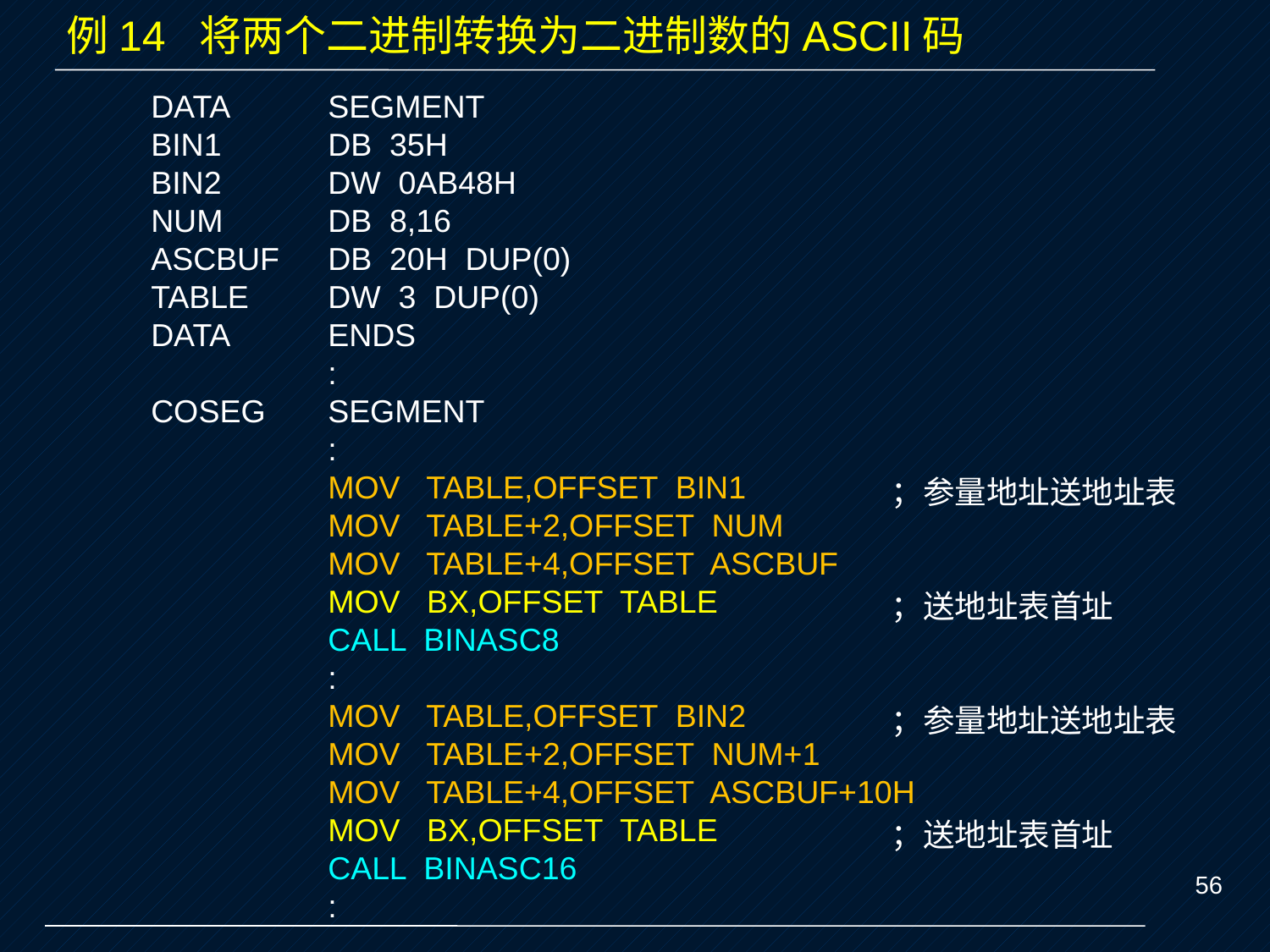

例14  将两个二进制转换为二进制数的ASCII码

DATA
BIN1
BIN2
NUM
ASCBUF
TABLE
DATA

COSEG
SEGMENT
DB  35H
DW  0AB48H
DB  8,16
DB  20H  DUP(0)
DW  3  DUP(0)
ENDS
:
SEGMENT
:
MOV   TABLE,OFFSET  BIN1
MOV   TABLE+2,OFFSET  NUM
MOV   TABLE+4,OFFSET  ASCBUF
MOV   BX,OFFSET  TABLE
CALL  BINASC8
:
MOV   TABLE,OFFSET  BIN2
MOV   TABLE+2,OFFSET  NUM+1
MOV   TABLE+4,OFFSET  ASCBUF+10H
MOV   BX,OFFSET  TABLE
CALL  BINASC16
:
；参量地址送地址表

；送地址表首址

；参量地址送地址表

；送地址表首址
56